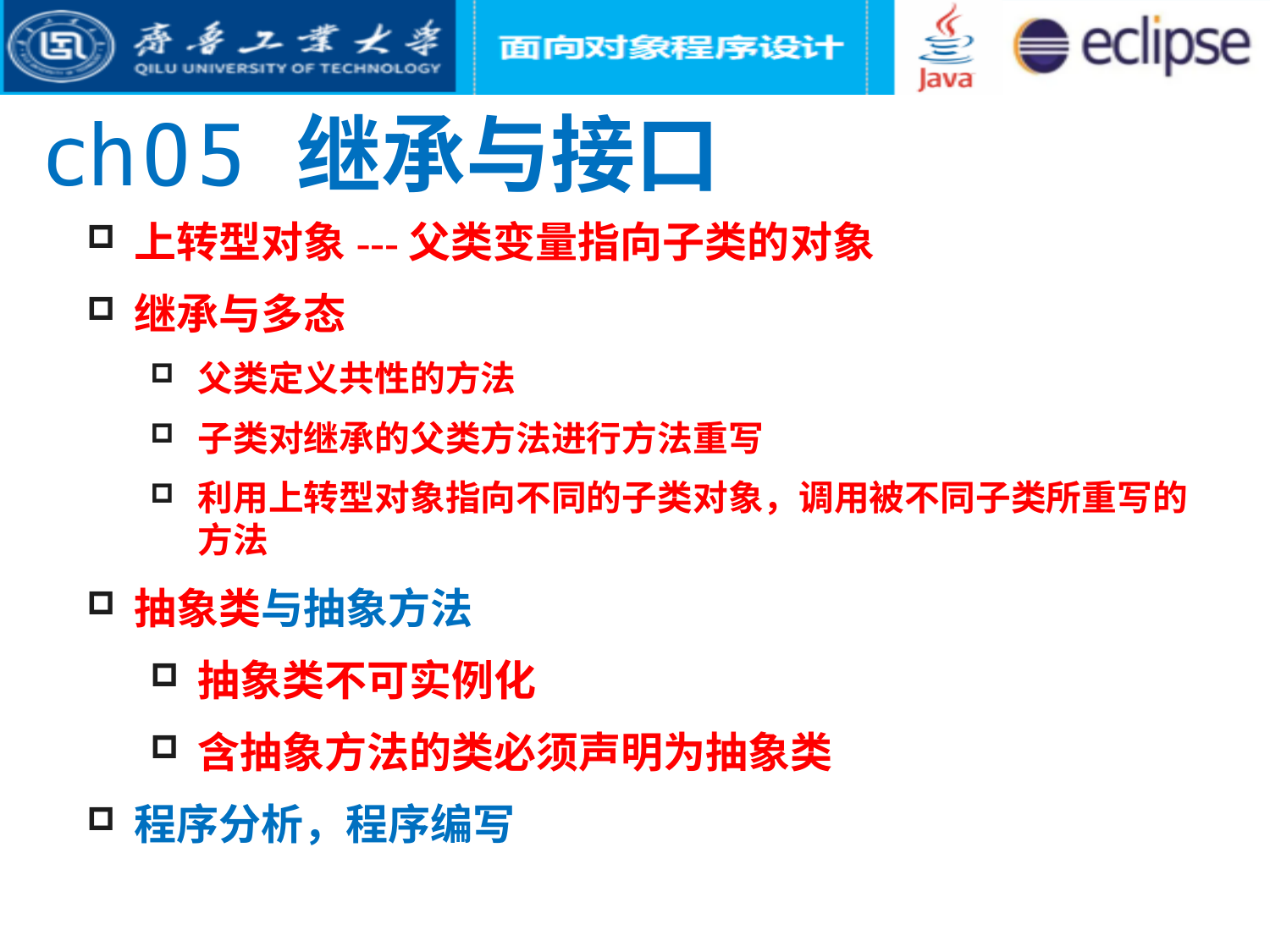

# ch05 继承与接口
上转型对象---父类变量指向子类的对象
继承与多态
父类定义共性的方法
子类对继承的父类方法进行方法重写
利用上转型对象指向不同的子类对象，调用被不同子类所重写的方法
抽象类与抽象方法
抽象类不可实例化
含抽象方法的类必须声明为抽象类
程序分析，程序编写

10